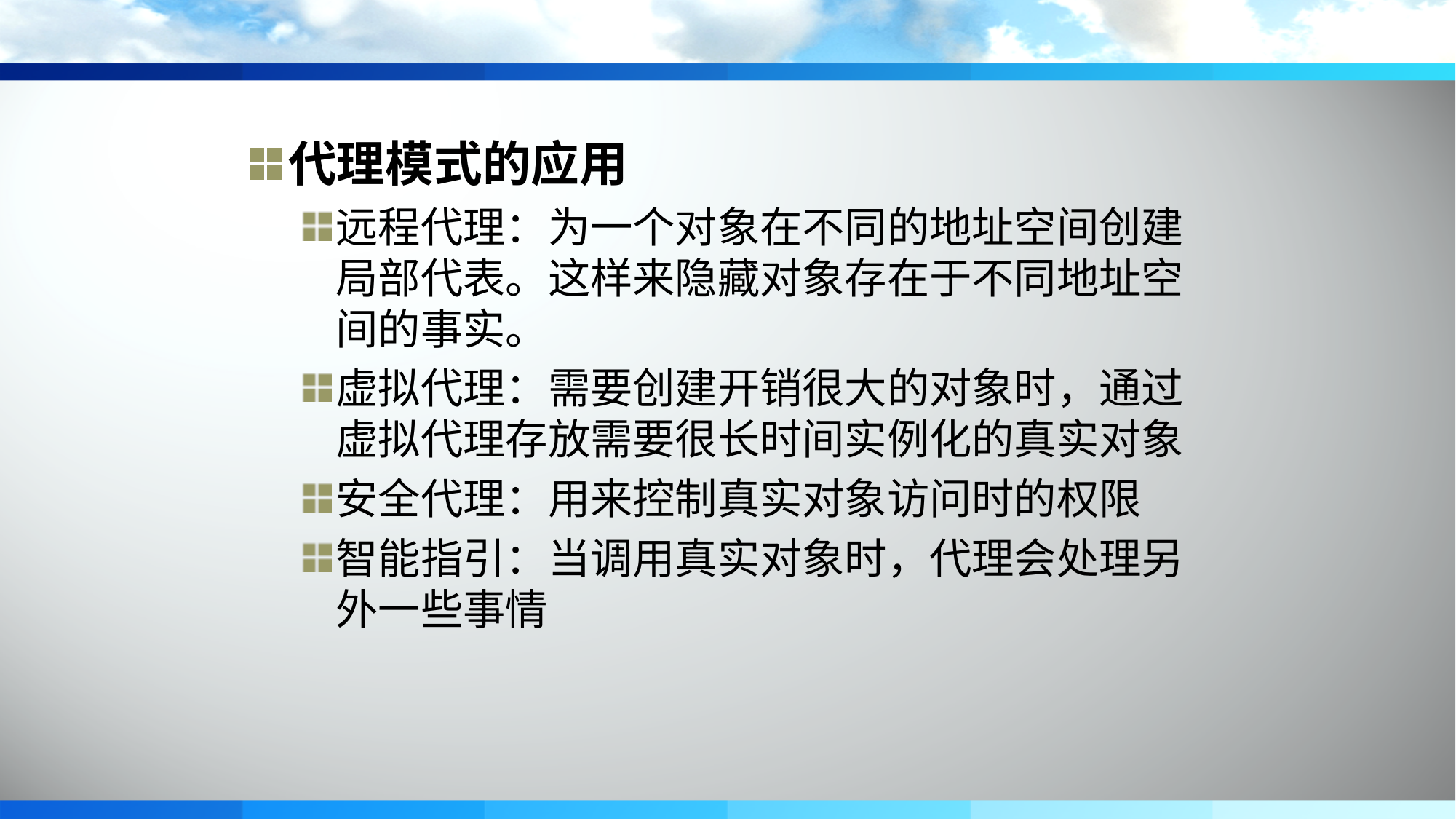

代理模式的应用
远程代理：为一个对象在不同的地址空间创建局部代表。这样来隐藏对象存在于不同地址空间的事实。
虚拟代理：需要创建开销很大的对象时，通过虚拟代理存放需要很长时间实例化的真实对象
安全代理：用来控制真实对象访问时的权限
智能指引：当调用真实对象时，代理会处理另外一些事情